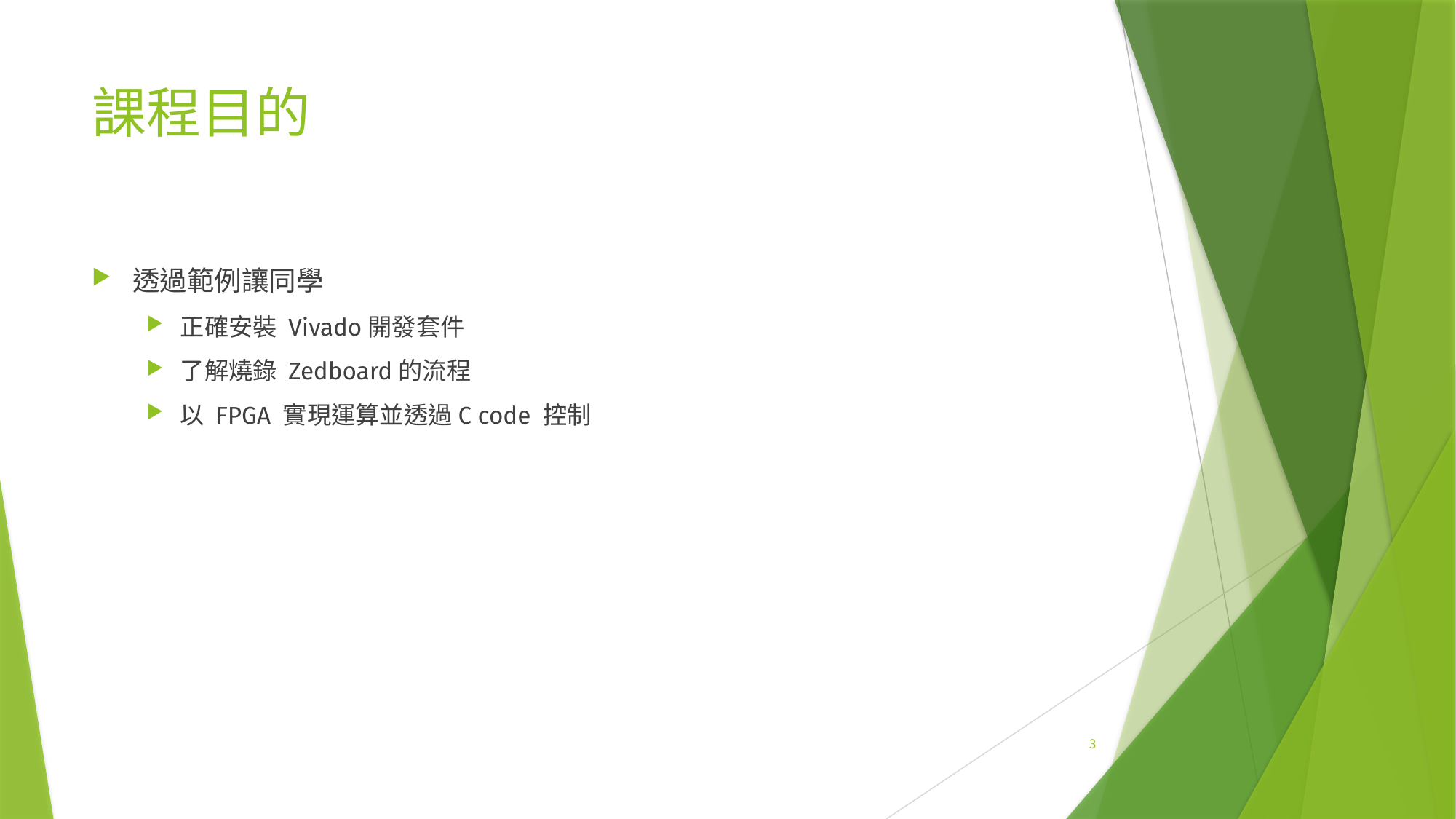

# 課程目的
透過範例讓同學
正確安裝 Vivado開發套件
了解燒錄 Zedboard的流程
以 FPGA 實現運算並透過C code 控制
3